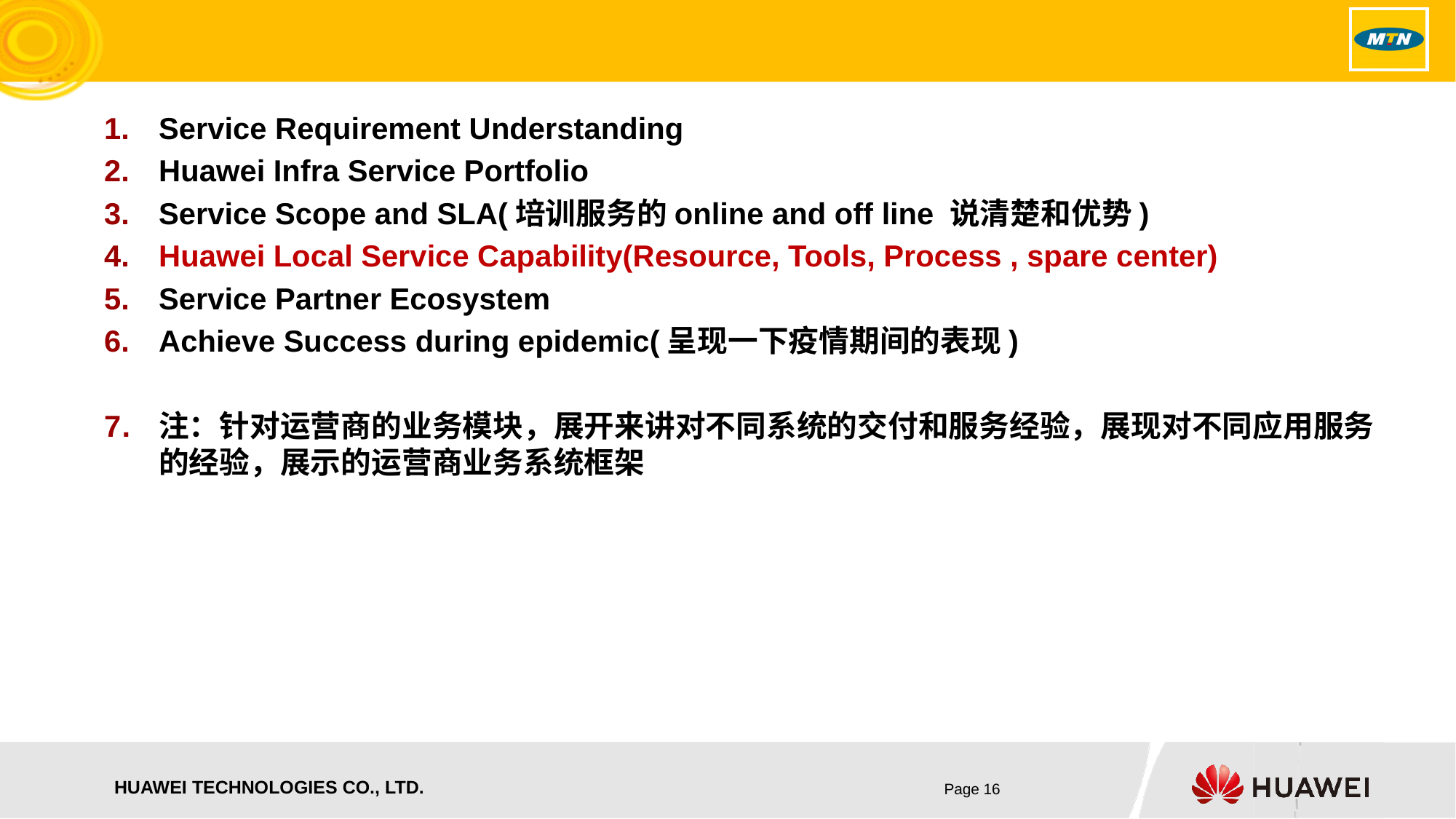

#
Service Requirement Understanding
Huawei Infra Service Portfolio
Service Scope and SLA(培训服务的online and off line 说清楚和优势)
Huawei Local Service Capability(Resource, Tools, Process , spare center)
Service Partner Ecosystem
Achieve Success during epidemic(呈现一下疫情期间的表现)

注：针对运营商的业务模块，展开来讲对不同系统的交付和服务经验，展现对不同应用服务的经验，展示的运营商业务系统框架